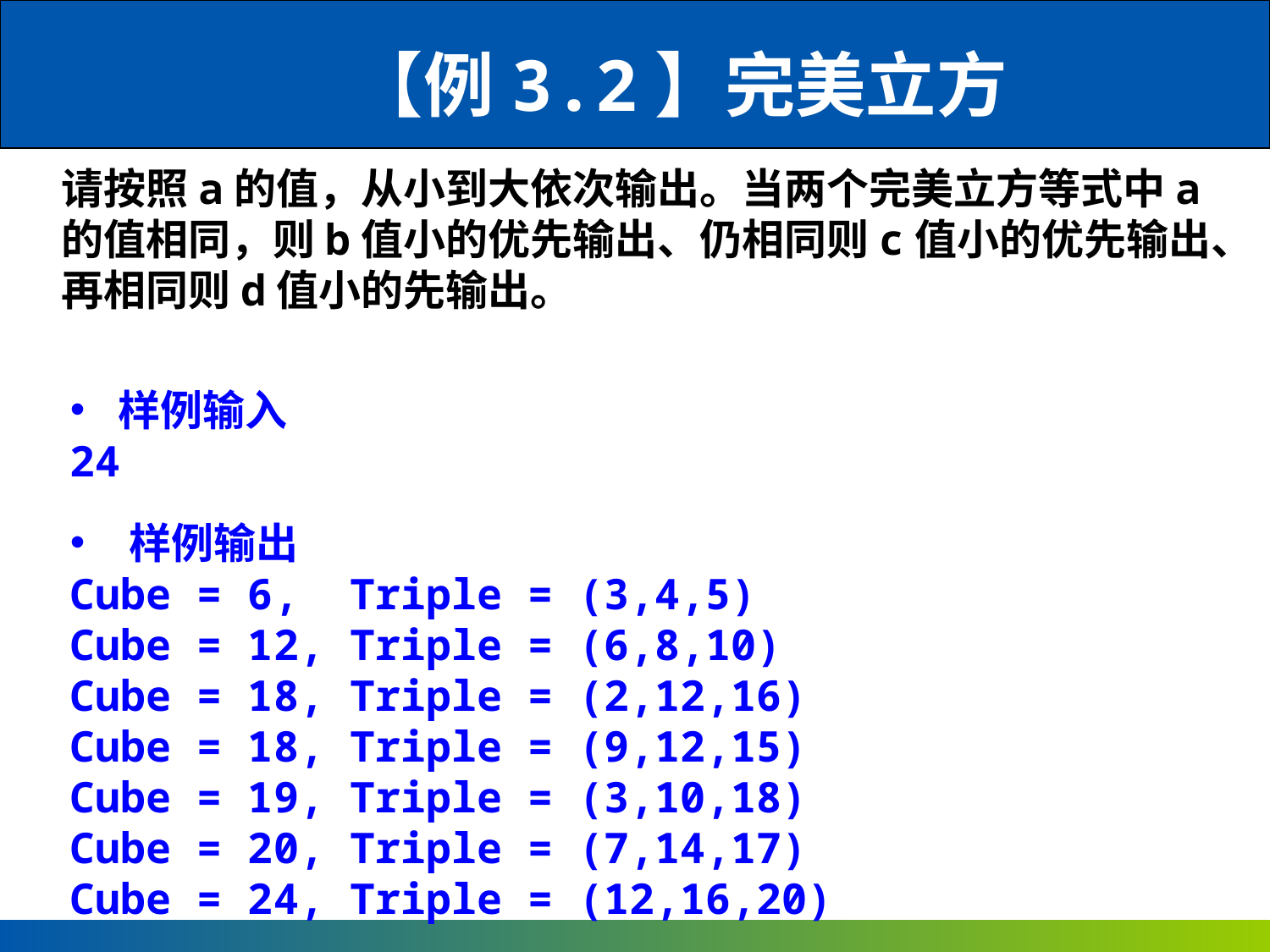

【例3.2】完美立方
请按照a的值，从小到大依次输出。当两个完美立方等式中a的值相同，则b值小的优先输出、仍相同则c值小的优先输出、再相同则d值小的先输出。
样例输入
24
 样例输出
Cube = 6,  Triple = (3,4,5)
Cube = 12, Triple = (6,8,10)
Cube = 18, Triple = (2,12,16)
Cube = 18, Triple = (9,12,15)
Cube = 19, Triple = (3,10,18)
Cube = 20, Triple = (7,14,17)
Cube = 24, Triple = (12,16,20)